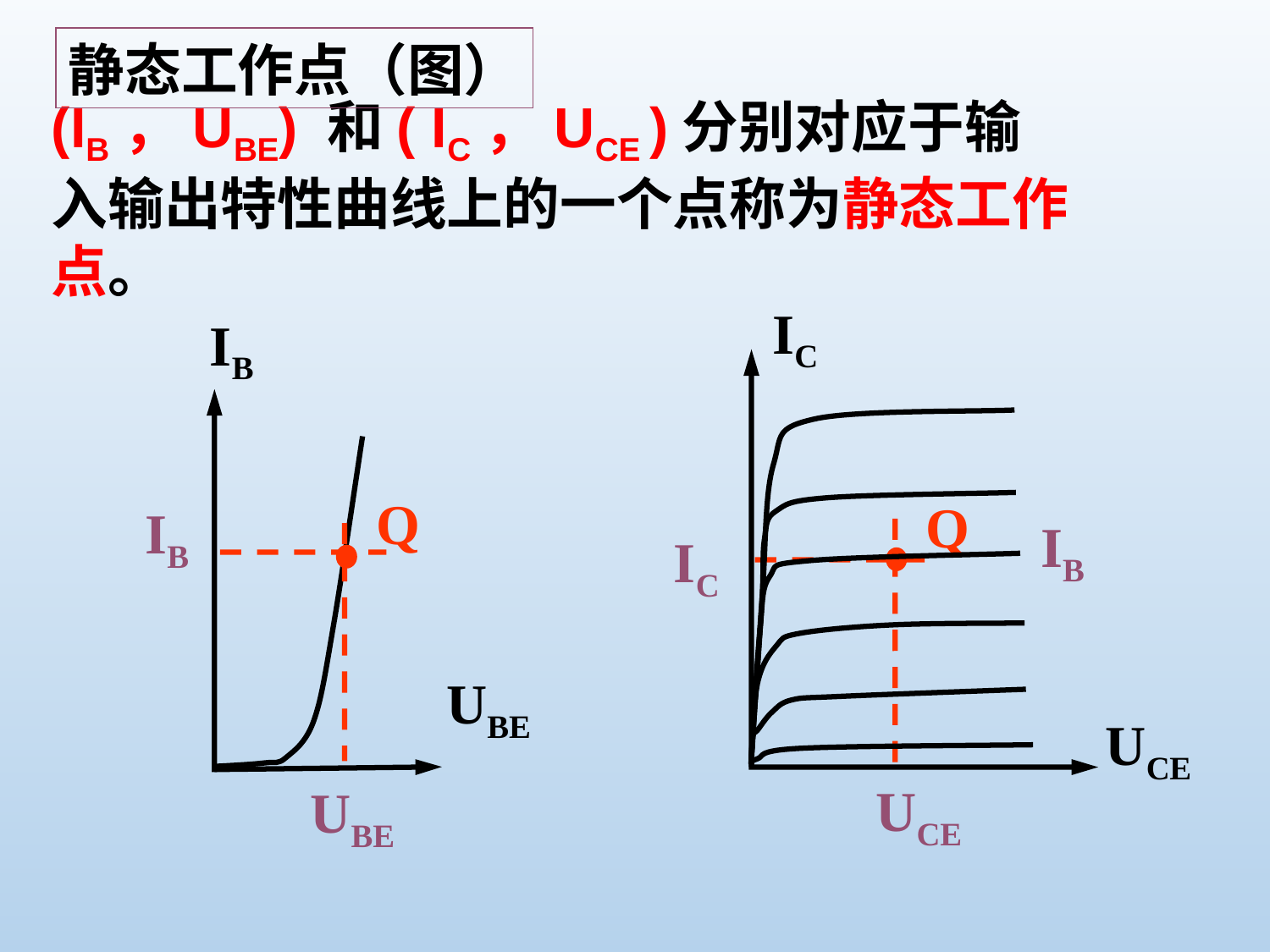

静态工作点（图）
(IB，UBE) 和( IC，UCE )分别对应于输入输出特性曲线上的一个点称为静态工作点。
IC

UCE
IB
IB

UBE

Q

Q

IB

UCE

UBE
IC